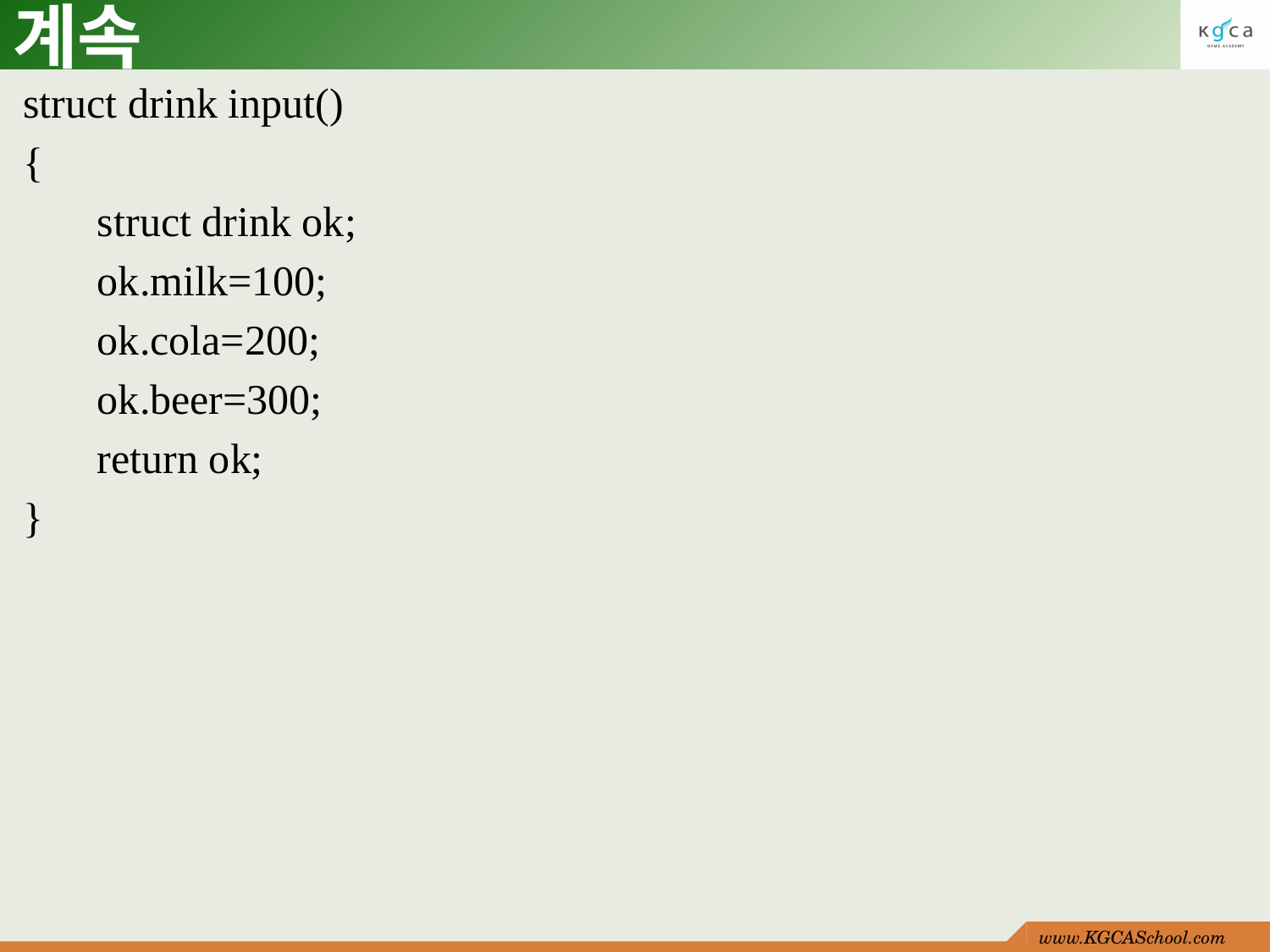

# 계속
 struct drink input()
 {
        struct drink ok;
        ok.milk=100;
        ok.cola=200;
        ok.beer=300;
        return ok;
 }